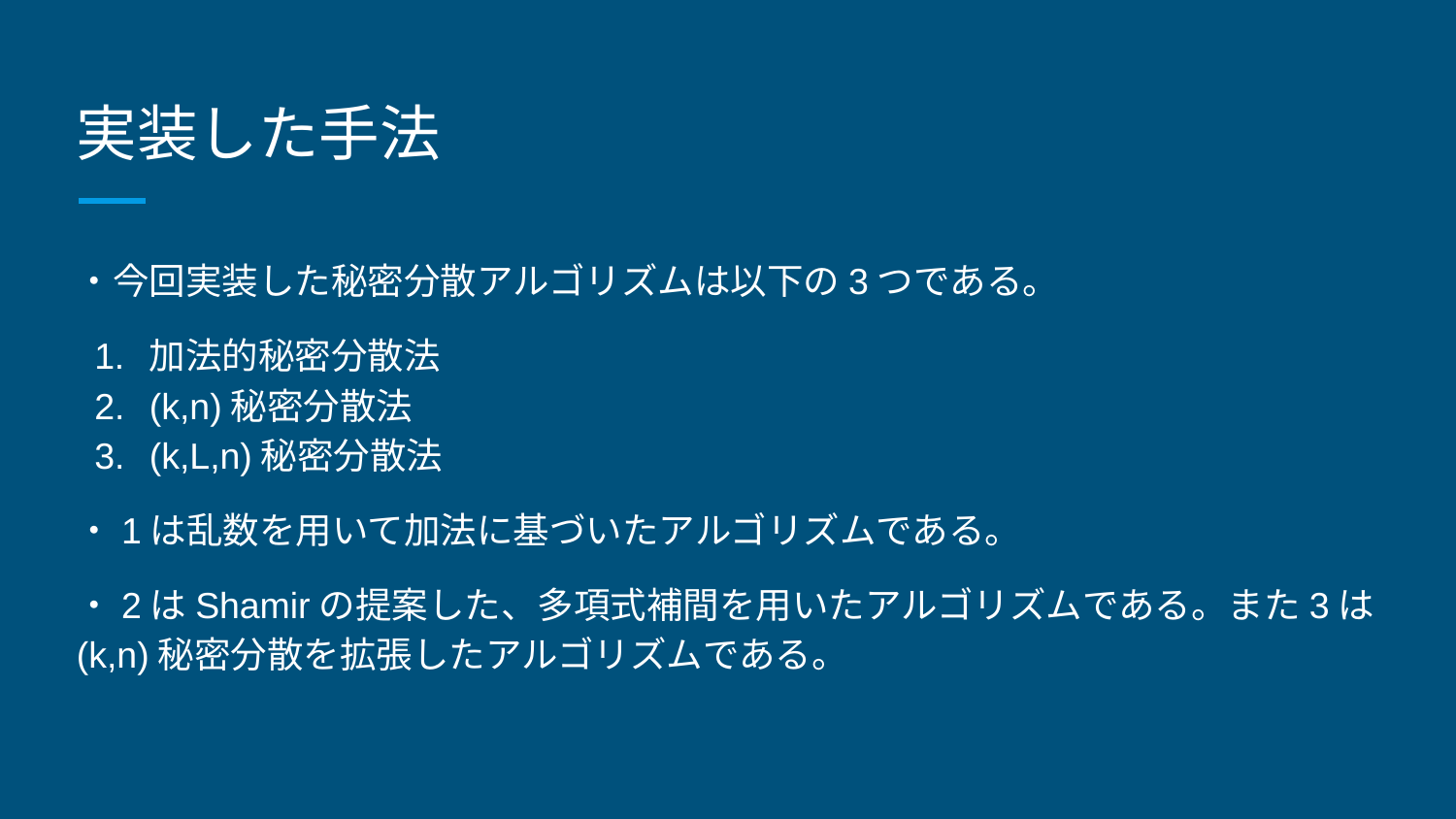

# 実装した手法
・今回実装した秘密分散アルゴリズムは以下の3つである。
加法的秘密分散法
(k,n)秘密分散法
(k,L,n)秘密分散法
・1は乱数を用いて加法に基づいたアルゴリズムである。
・2はShamirの提案した、多項式補間を用いたアルゴリズムである。また3は(k,n)秘密分散を拡張したアルゴリズムである。